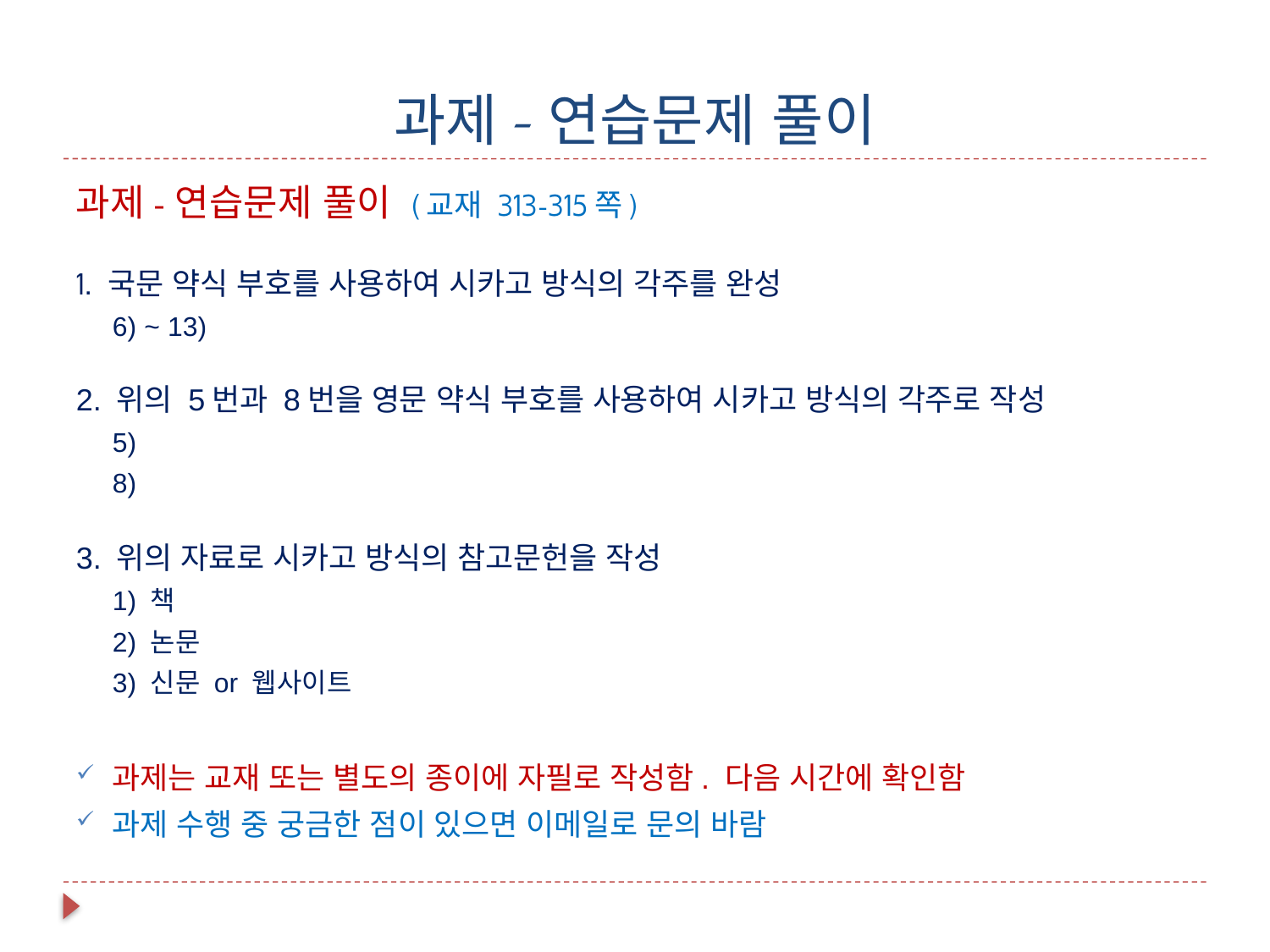

# 과제-연습문제 풀이
과제-연습문제 풀이 (교재 313-315쪽)

1. 국문 약식 부호를 사용하여 시카고 방식의 각주를 완성
6) ~ 13)

2. 위의 5번과 8번을 영문 약식 부호를 사용하여 시카고 방식의 각주로 작성
5)
8)

3. 위의 자료로 시카고 방식의 참고문헌을 작성
1) 책
2) 논문
3) 신문 or 웹사이트

과제는 교재 또는 별도의 종이에 자필로 작성함. 다음 시간에 확인함
과제 수행 중 궁금한 점이 있으면 이메일로 문의 바람